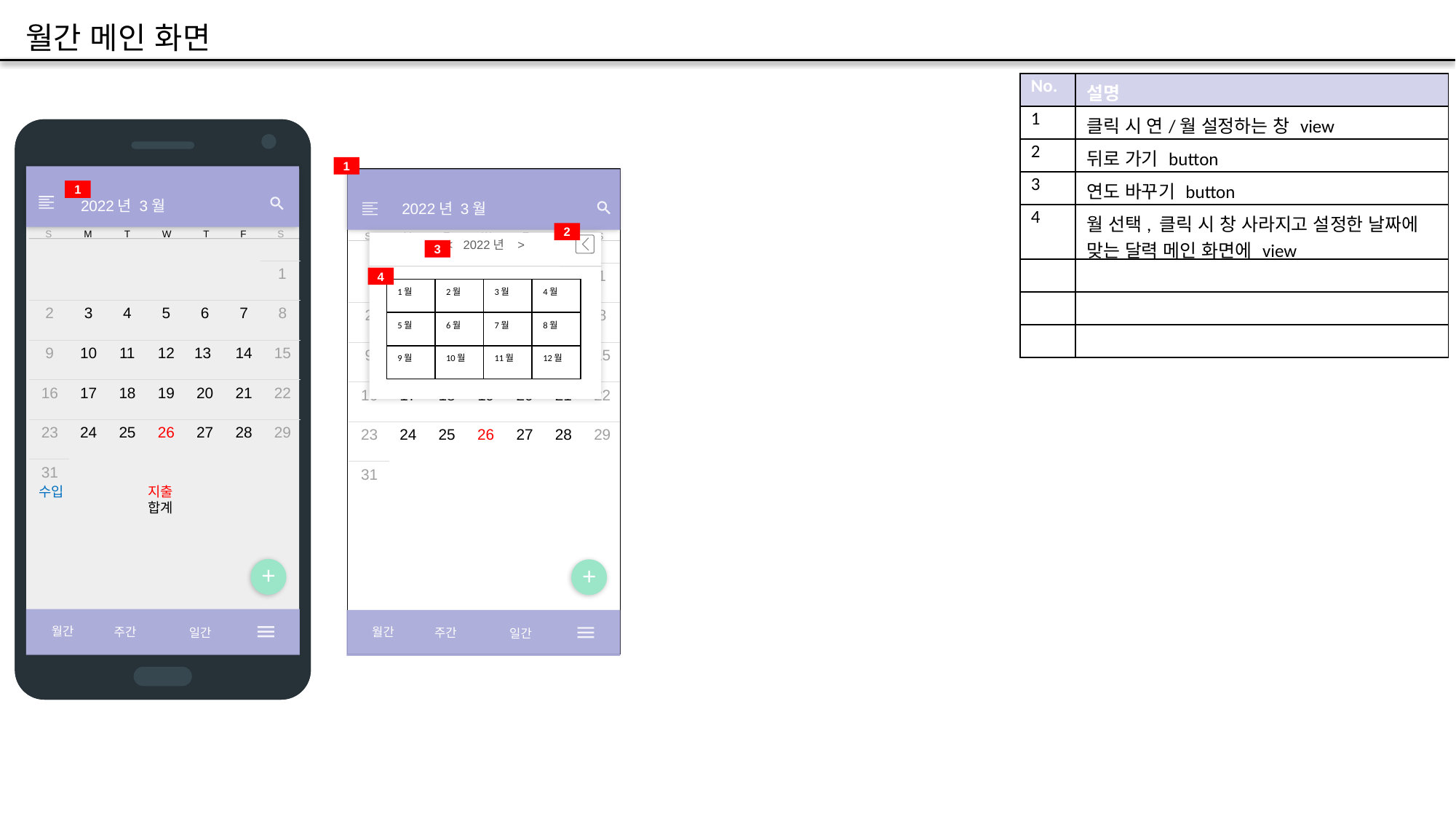

월간 메인 화면
| No. | 설명 |
| --- | --- |
| 1 | 클릭 시 연/월 설정하는 창 view |
| 2 | 뒤로 가기 button |
| 3 | 연도 바꾸기 button |
| 4 | 월 선택, 클릭 시 창 사라지고 설정한 날짜에 맞는 달력 메인 화면에 view |
|  |  |
|  |  |
|  |  |

1
2022년 3월

2022년 3월

1

S
M
T
W
T
F
S
1
2
3
4
5
6
7
8
9
10
11
12
14
15
16
17
18
19
20
21
22
26
23
24
25
27
28
29
31

S
M
T
W
T
F
S
1
2
3
4
5
6
7
8
9
10
11
12
14
15
16
17
18
19
20
21
22
26
23
24
25
27
28
29
31

2
<   2022년   >

3
4
| 1월 | 2월 | 3월 | 4월 |
| --- | --- | --- | --- |
| 5월 | 6월 | 7월 | 8월 |
| 9월 | 10월 | 11월 | 12월 |
13
수입	지출
	합계
+
+

월간

월간
주간
일간
주간
일간